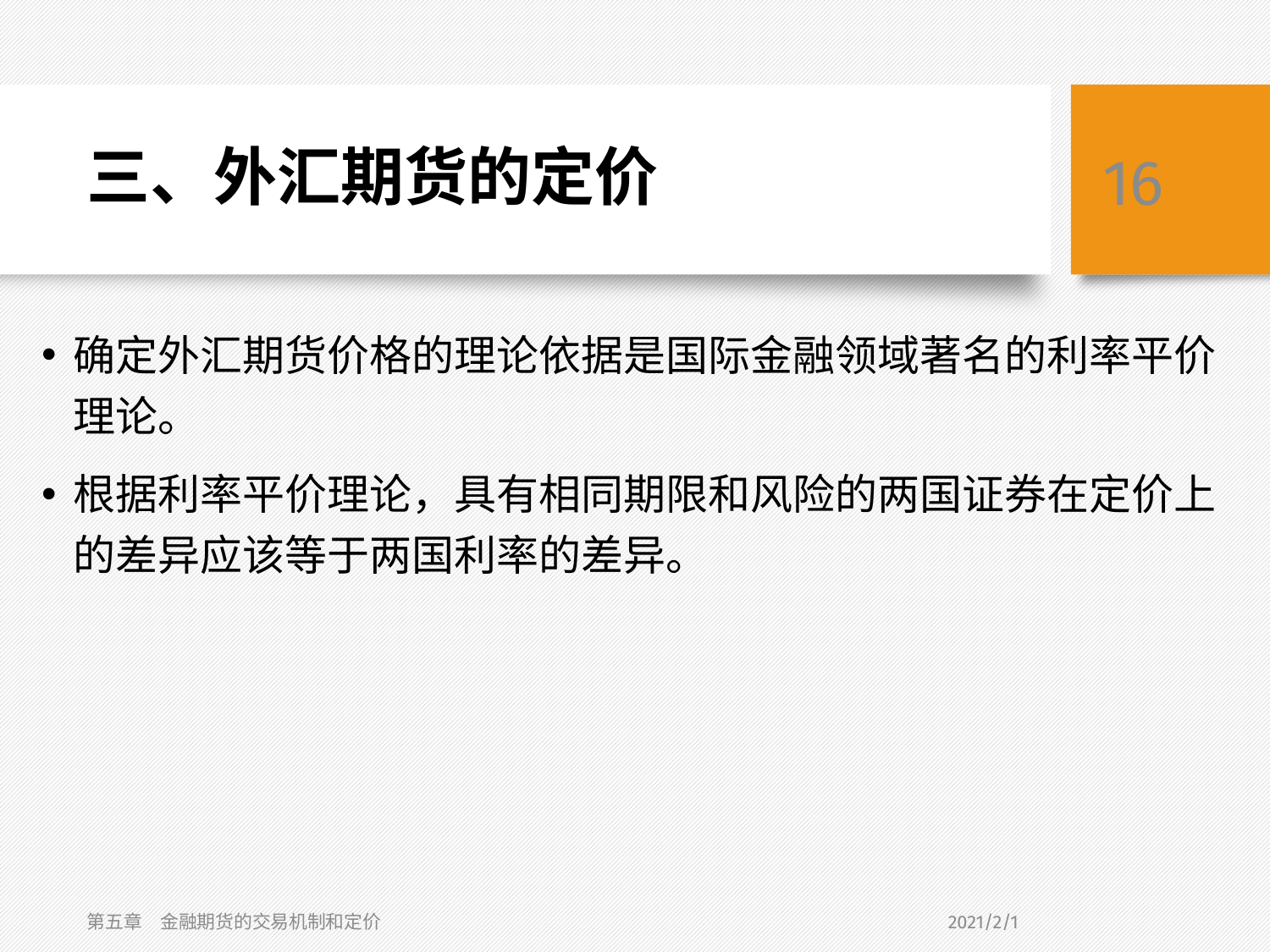

# 三、外汇期货的定价
16
确定外汇期货价格的理论依据是国际金融领域著名的利率平价理论。
根据利率平价理论，具有相同期限和风险的两国证券在定价上的差异应该等于两国利率的差异。
2021/2/1
第五章　金融期货的交易机制和定价